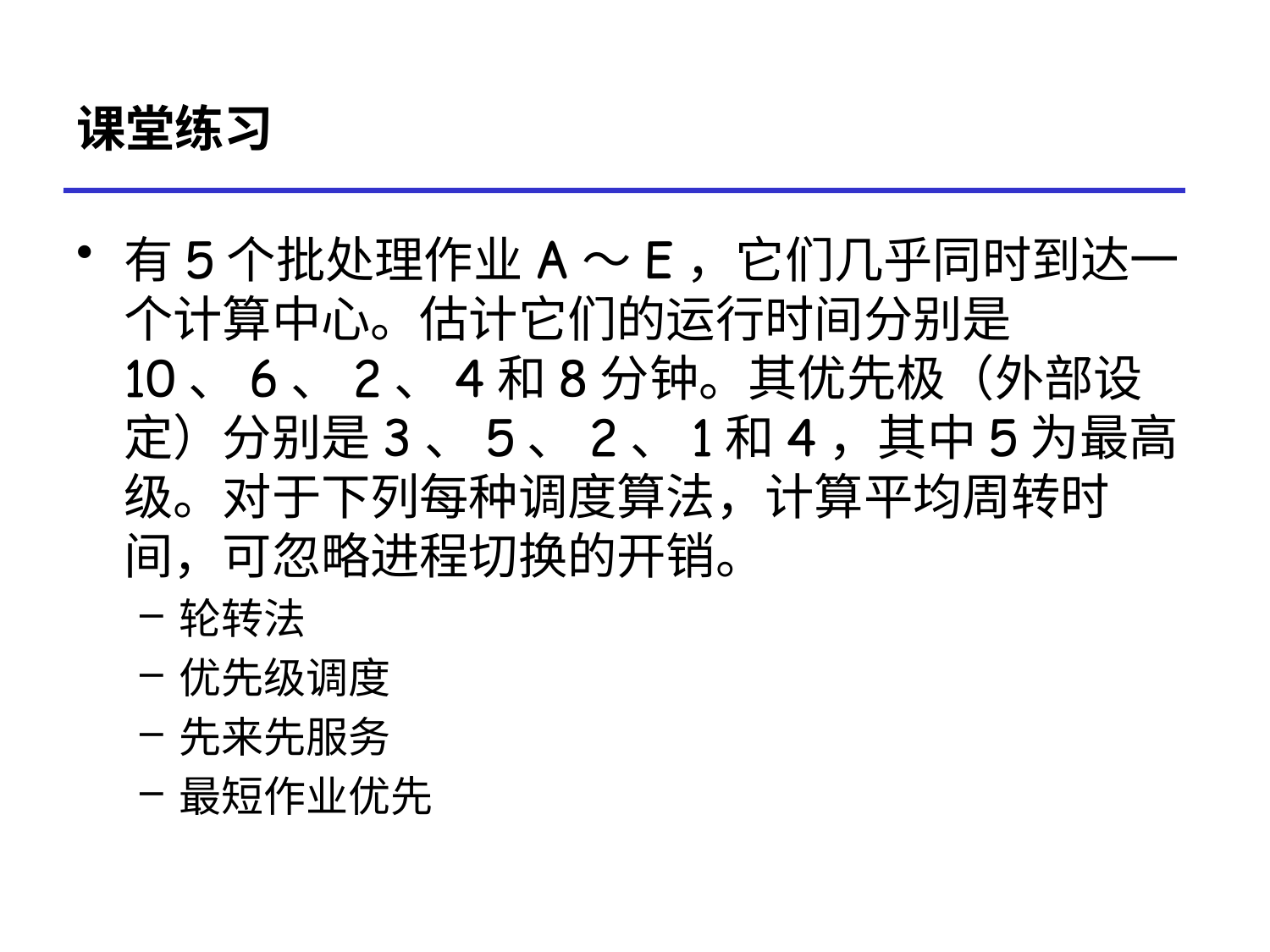

# 课堂练习
有5个批处理作业A～E，它们几乎同时到达一个计算中心。估计它们的运行时间分别是10、6、2、4和8分钟。其优先极（外部设定）分别是3、5、2、1和4，其中5为最高级。对于下列每种调度算法，计算平均周转时间，可忽略进程切换的开销。
轮转法
优先级调度
先来先服务
最短作业优先

19